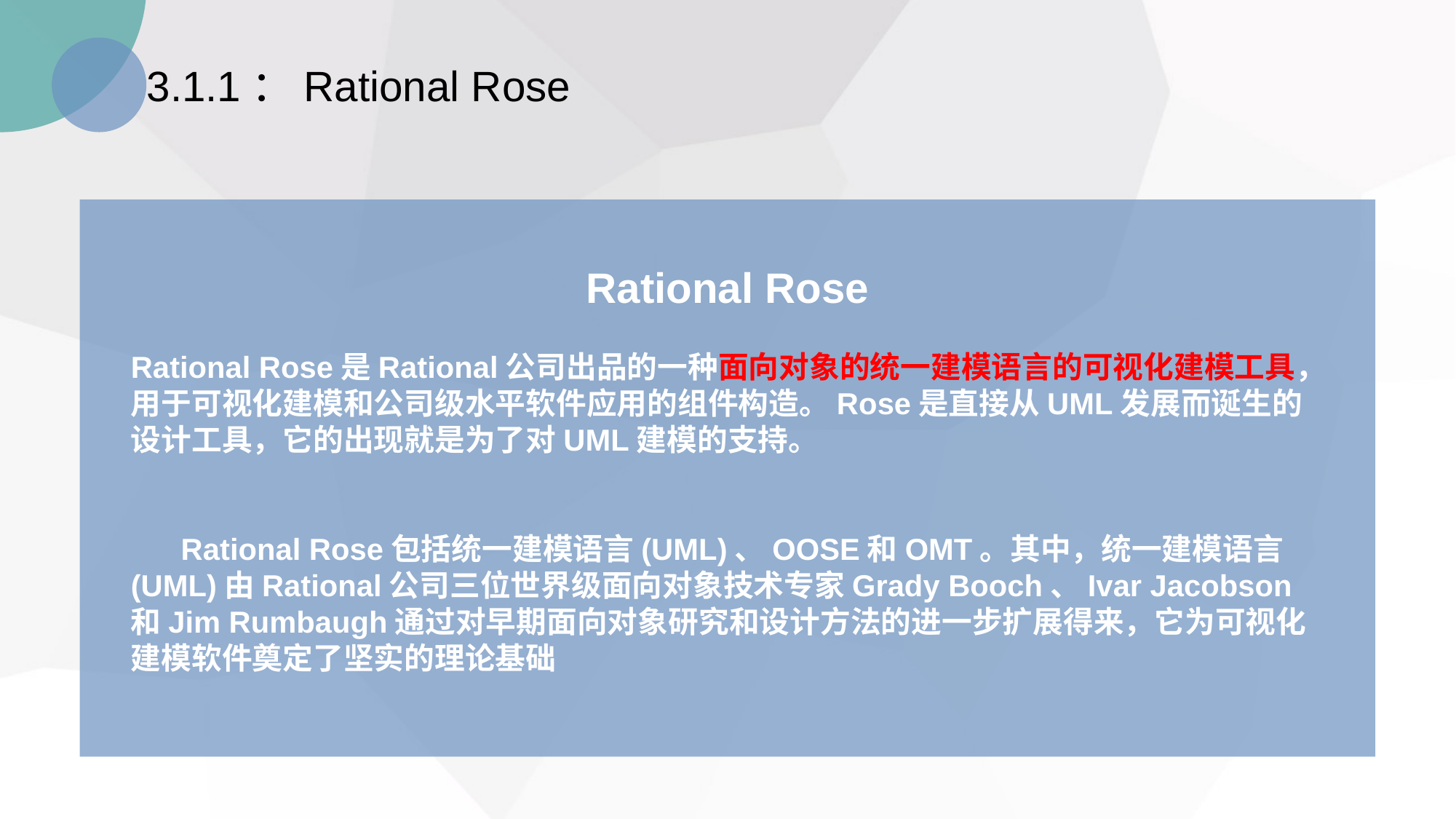

3.1.1：Rational Rose

Rational Rose

Rational Rose是Rational公司出品的一种面向对象的统一建模语言的可视化建模工具，用于可视化建模和公司级水平软件应用的组件构造。Rose是直接从UML发展而诞生的设计工具，它的出现就是为了对UML建模的支持。

      Rational Rose包括统一建模语言(UML)、OOSE和OMT。其中，统一建模语言(UML)由Rational公司三位世界级面向对象技术专家Grady Booch、Ivar Jacobson和Jim Rumbaugh通过对早期面向对象研究和设计方法的进一步扩展得来，它为可视化建模软件奠定了坚实的理论基础